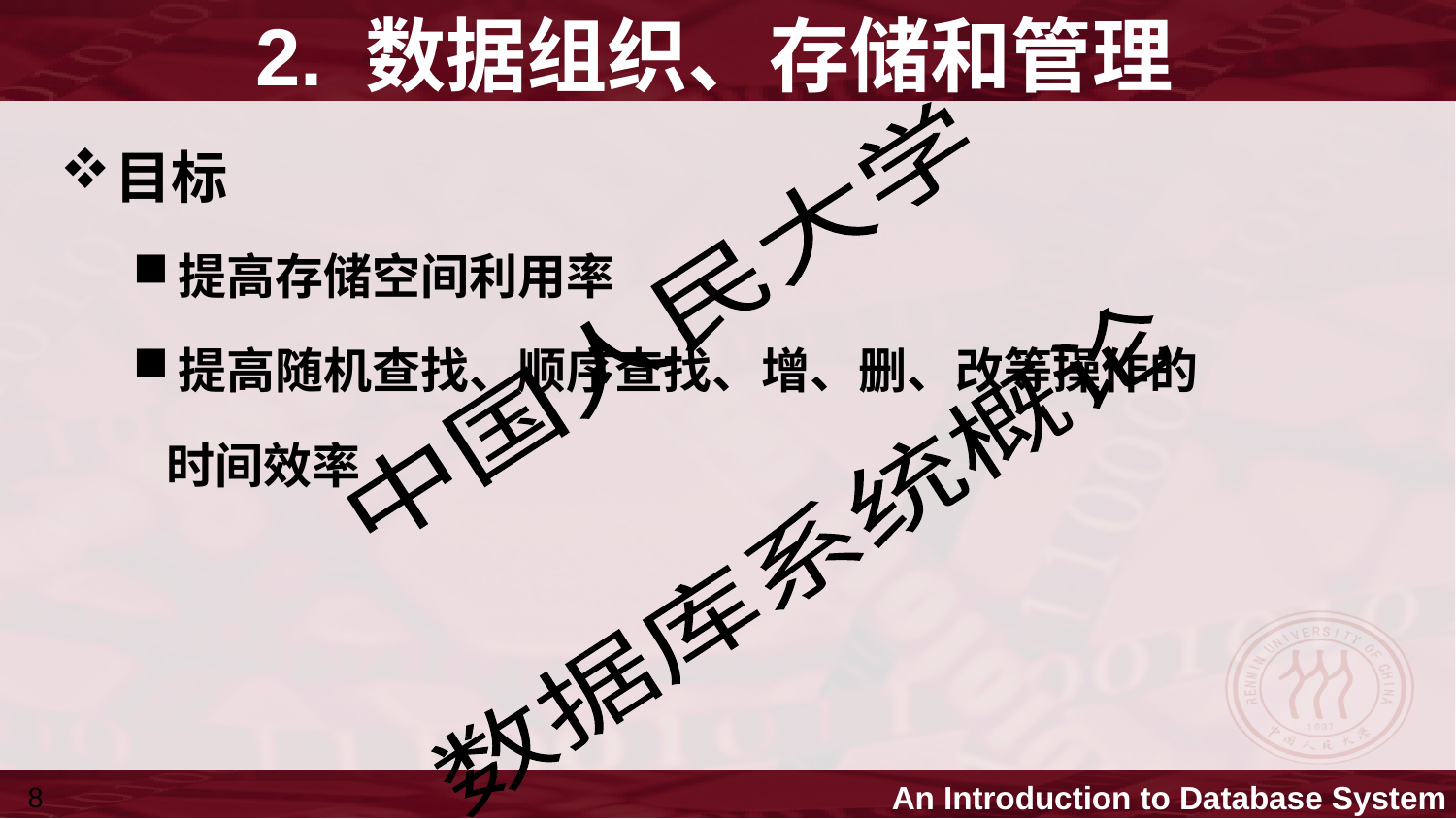

# 2. 数据组织、存储和管理
目标
提高存储空间利用率
提高随机查找、顺序查找、增、删、改等操作的
  时间效率
8